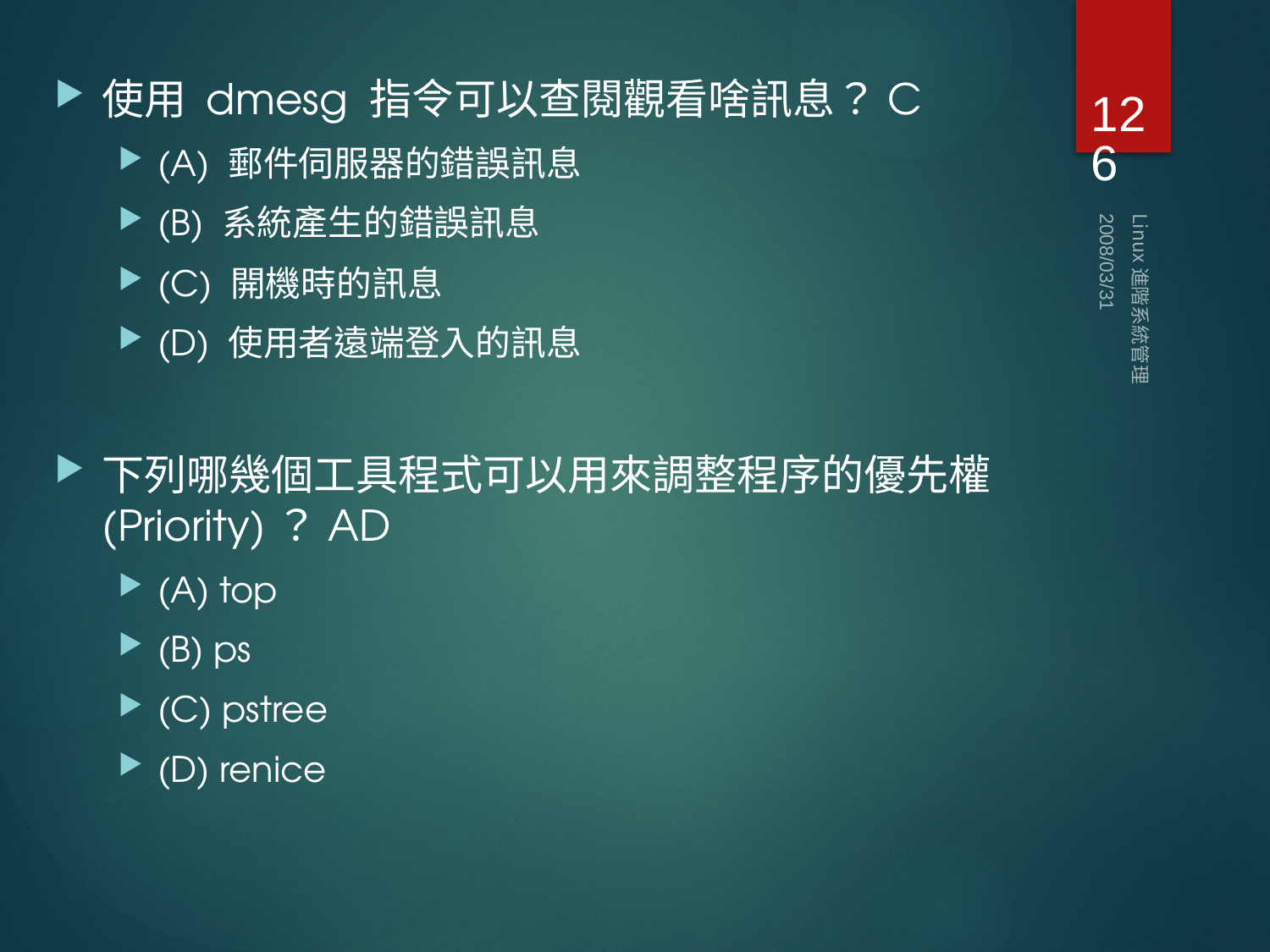

126
使用 dmesg 指令可以查閱觀看啥訊息？C
(A) 郵件伺服器的錯誤訊息
(B) 系統產生的錯誤訊息
(C) 開機時的訊息
(D) 使用者遠端登入的訊息

下列哪幾個工具程式可以用來調整程序的優先權(Priority)？AD
(A) top
(B) ps
(C) pstree
(D) renice
2008/03/31
Linux 進階系統管理